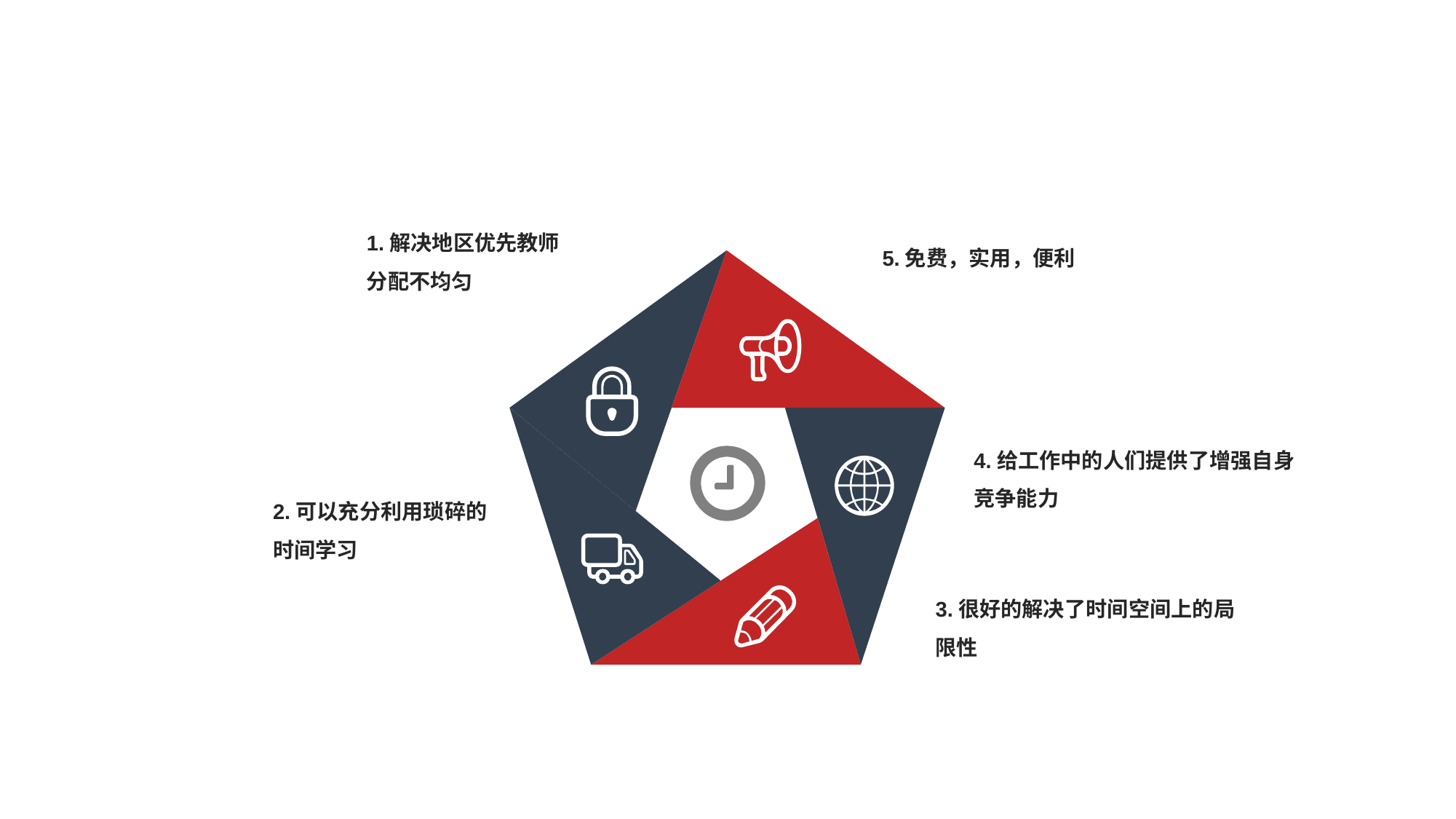

1.解决地区优先教师分配不均匀
5.免费，实用，便利

4.给工作中的人们提供了增强自身竞争能力

2.可以充分利用琐碎的时间学习

3.很好的解决了时间空间上的局限性